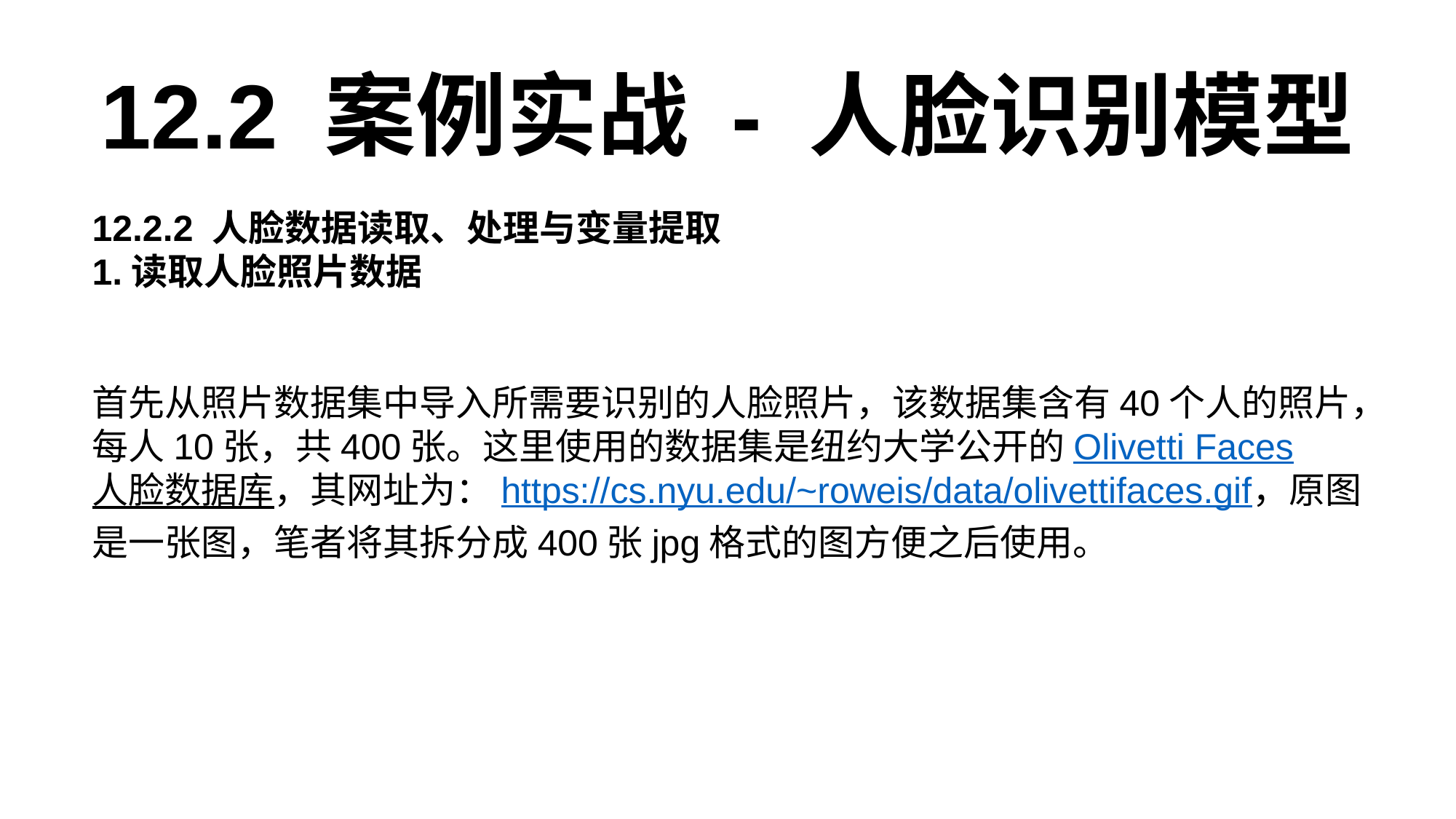

12.2 案例实战 - 人脸识别模型
12.2.2 人脸数据读取、处理与变量提取
1.读取人脸照片数据

首先从照片数据集中导入所需要识别的人脸照片，该数据集含有40个人的照片，每人10张，共400张。这里使用的数据集是纽约大学公开的Olivetti Faces人脸数据库，其网址为：https://cs.nyu.edu/~roweis/data/olivettifaces.gif，原图是一张图，笔者将其拆分成400张jpg格式的图方便之后使用。